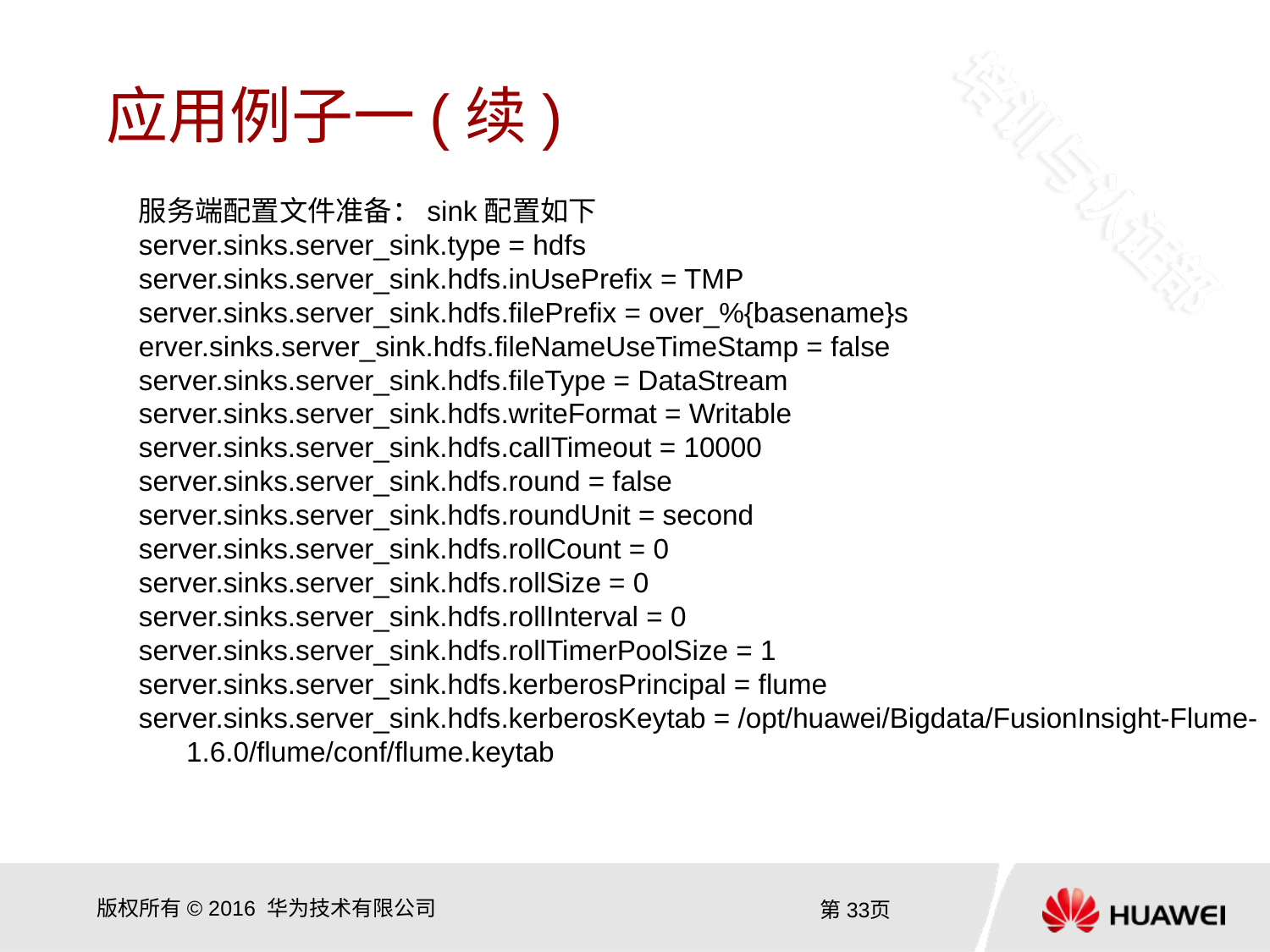

# 应用例子一(续)

服务端配置文件准备：sink配置如下
server.sinks.server_sink.type = hdfs
server.sinks.server_sink.hdfs.inUsePrefix = TMP
server.sinks.server_sink.hdfs.filePrefix = over_%{basename}s
erver.sinks.server_sink.hdfs.fileNameUseTimeStamp = false
server.sinks.server_sink.hdfs.fileType = DataStream
server.sinks.server_sink.hdfs.writeFormat = Writable
server.sinks.server_sink.hdfs.callTimeout = 10000
server.sinks.server_sink.hdfs.round = false
server.sinks.server_sink.hdfs.roundUnit = second
server.sinks.server_sink.hdfs.rollCount = 0
server.sinks.server_sink.hdfs.rollSize = 0
server.sinks.server_sink.hdfs.rollInterval = 0
server.sinks.server_sink.hdfs.rollTimerPoolSize = 1
server.sinks.server_sink.hdfs.kerberosPrincipal = flume
server.sinks.server_sink.hdfs.kerberosKeytab = /opt/huawei/Bigdata/FusionInsight-Flume-1.6.0/flume/conf/flume.keytab